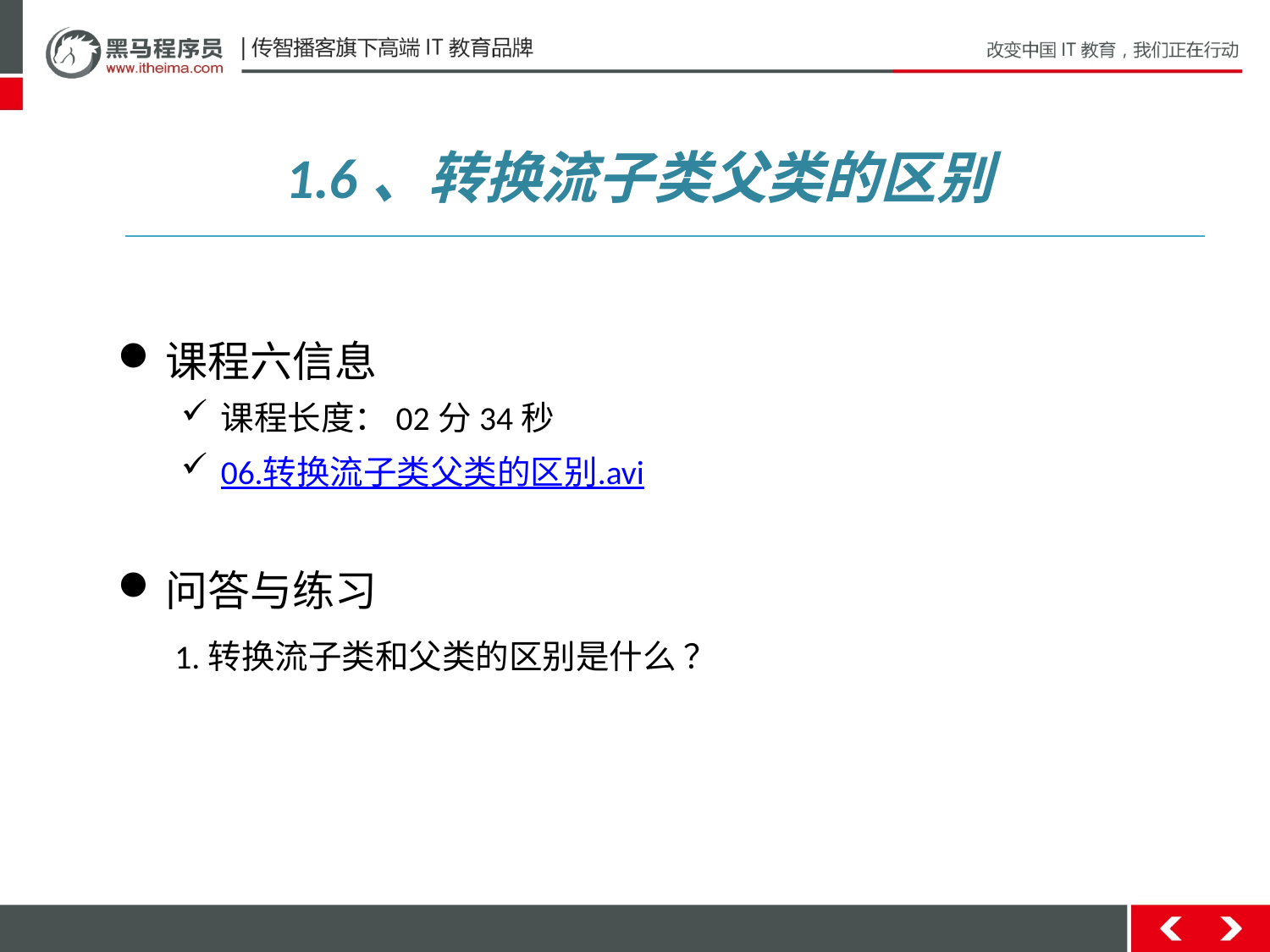

1.6、转换流子类父类的区别

课程六信息
课程长度：02分34秒
06.转换流子类父类的区别.avi

问答与练习
      1.转换流子类和父类的区别是什么 ？